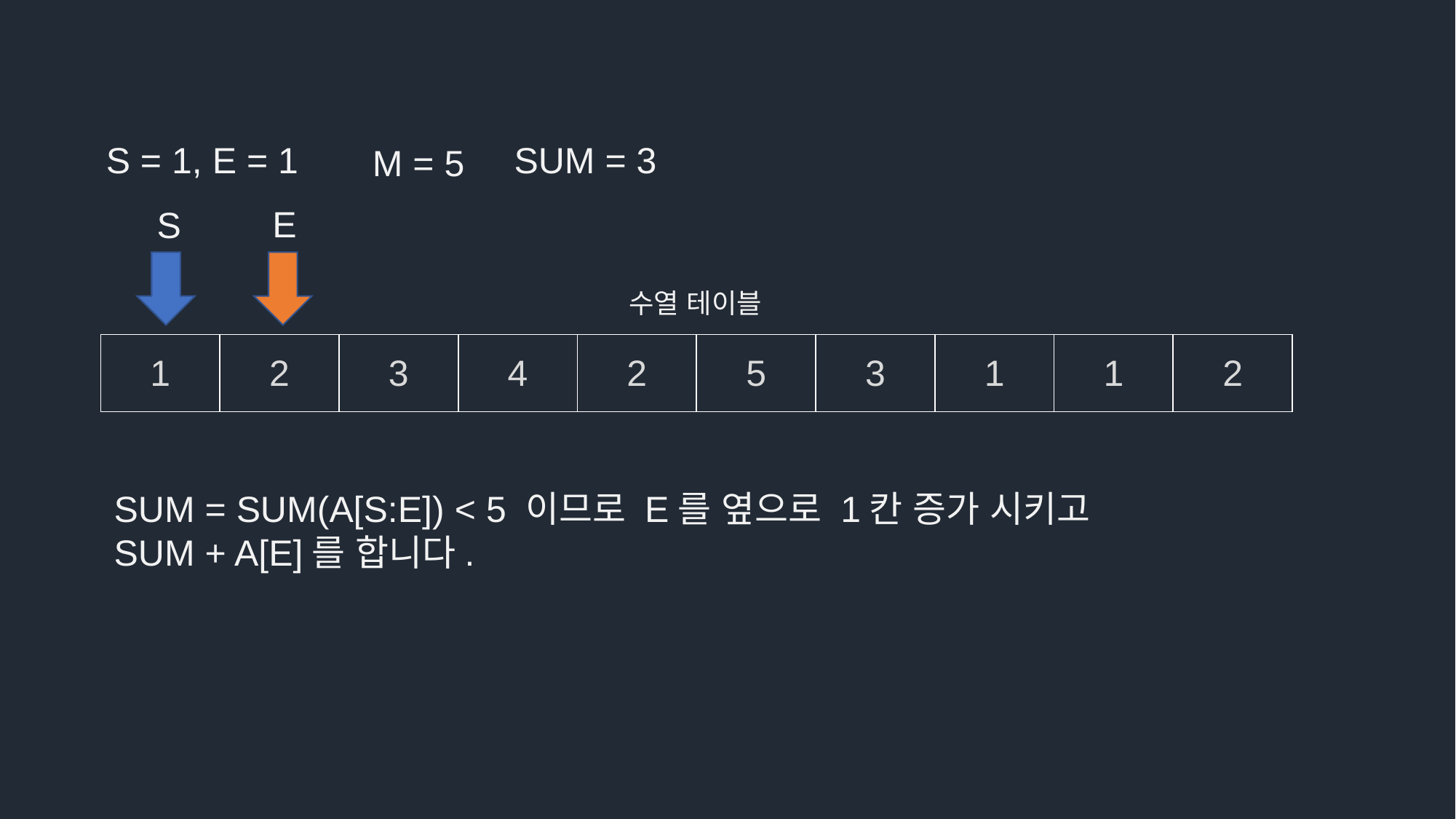

S = 1, E = 1
SUM = 3
M = 5
E
S

수열 테이블
| 1 | 2 | 3 | 4 | 2 | 5 | 3 | 1 | 1 | 2 |
| --- | --- | --- | --- | --- | --- | --- | --- | --- | --- |
SUM = SUM(A[S:E]) < 5 이므로 E를 옆으로 1칸 증가 시키고
SUM + A[E]를 합니다.